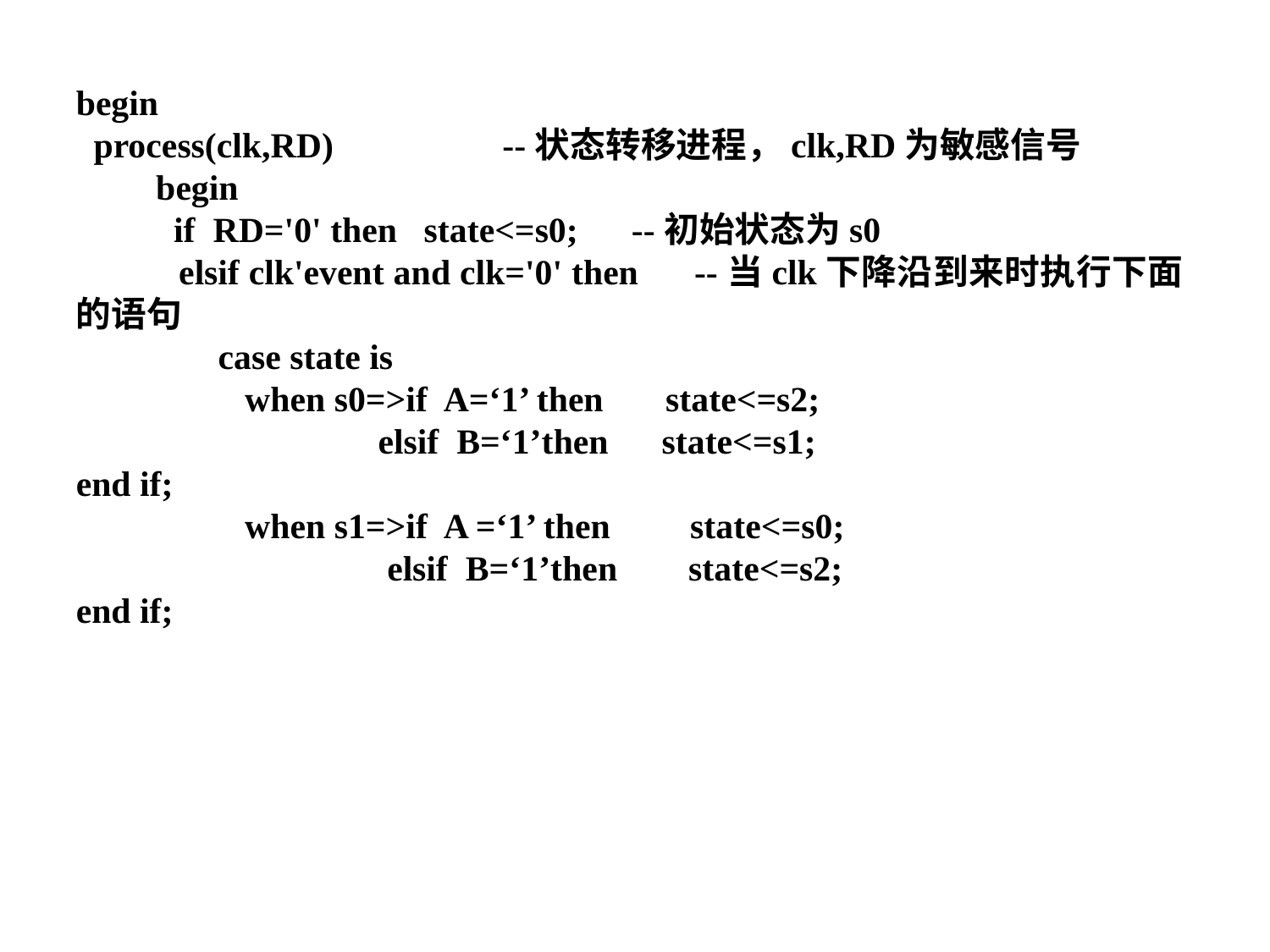

begin
  process(clk,RD)                   --状态转移进程，clk,RD为敏感信号
         begin
           if  RD='0' then   state<=s0;      --初始状态为s0
           elsif clk'event and clk='0' then      --当clk下降沿到来时执行下面的语句
                case state is
                   when s0=>if  A=‘1’ then       state<=s2;
                                  elsif  B=‘1’then      state<=s1;
end if;
                   when s1=>if  A =‘1’ then         state<=s0;
                                   elsif  B=‘1’then        state<=s2;
end if;